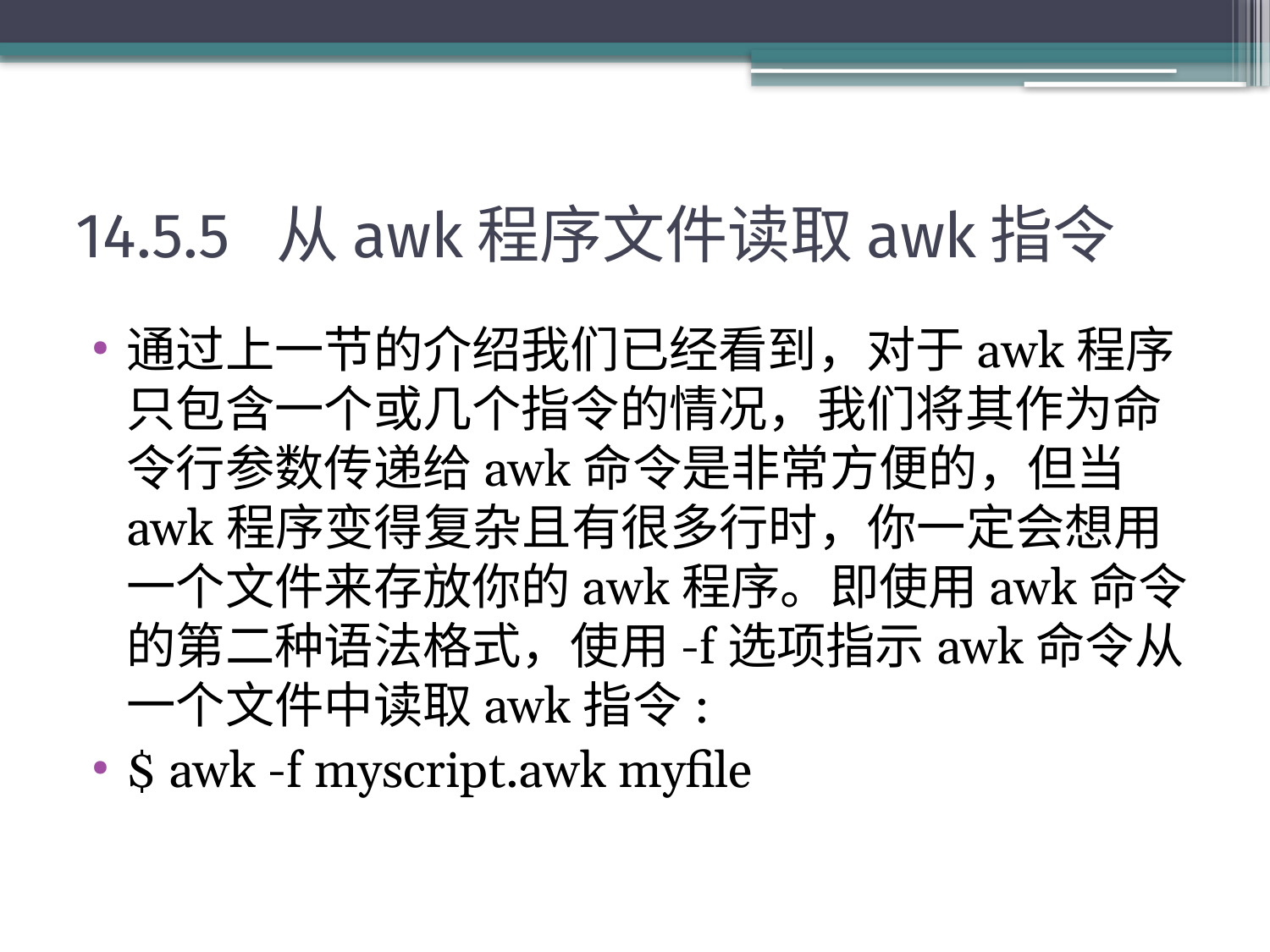

# 14.5.5  从awk程序文件读取awk指令
通过上一节的介绍我们已经看到，对于awk程序只包含一个或几个指令的情况，我们将其作为命令行参数传递给awk命令是非常方便的，但当awk程序变得复杂且有很多行时，你一定会想用一个文件来存放你的awk程序。即使用awk命令的第二种语法格式，使用-f选项指示awk命令从一个文件中读取awk指令:
$ awk -f myscript.awk myfile